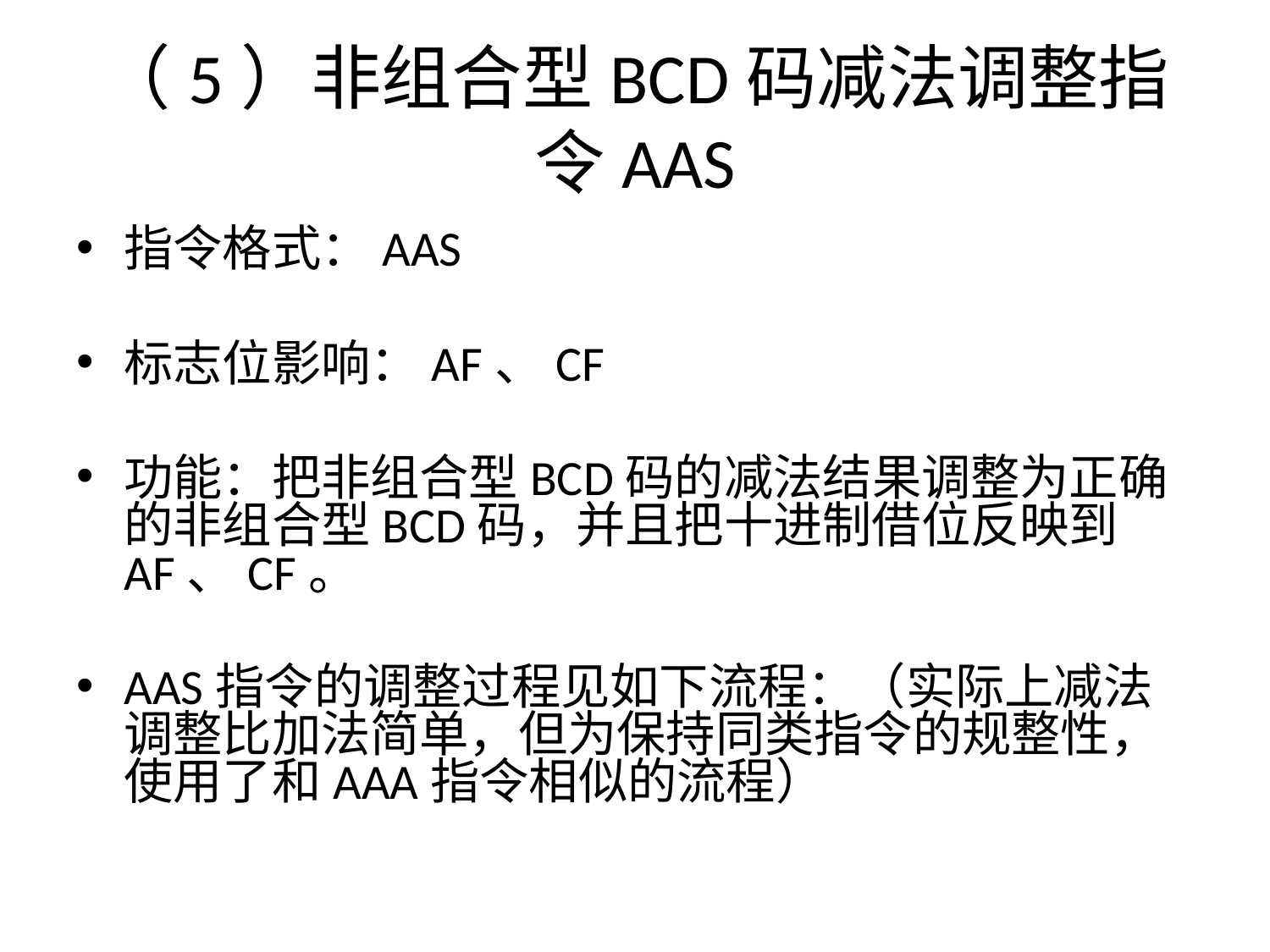

# （5）非组合型BCD码减法调整指令AAS
指令格式：AAS

标志位影响：AF、CF

功能：把非组合型BCD码的减法结果调整为正确的非组合型BCD码，并且把十进制借位反映到AF、CF。

AAS指令的调整过程见如下流程：（实际上减法调整比加法简单，但为保持同类指令的规整性，使用了和AAA指令相似的流程）